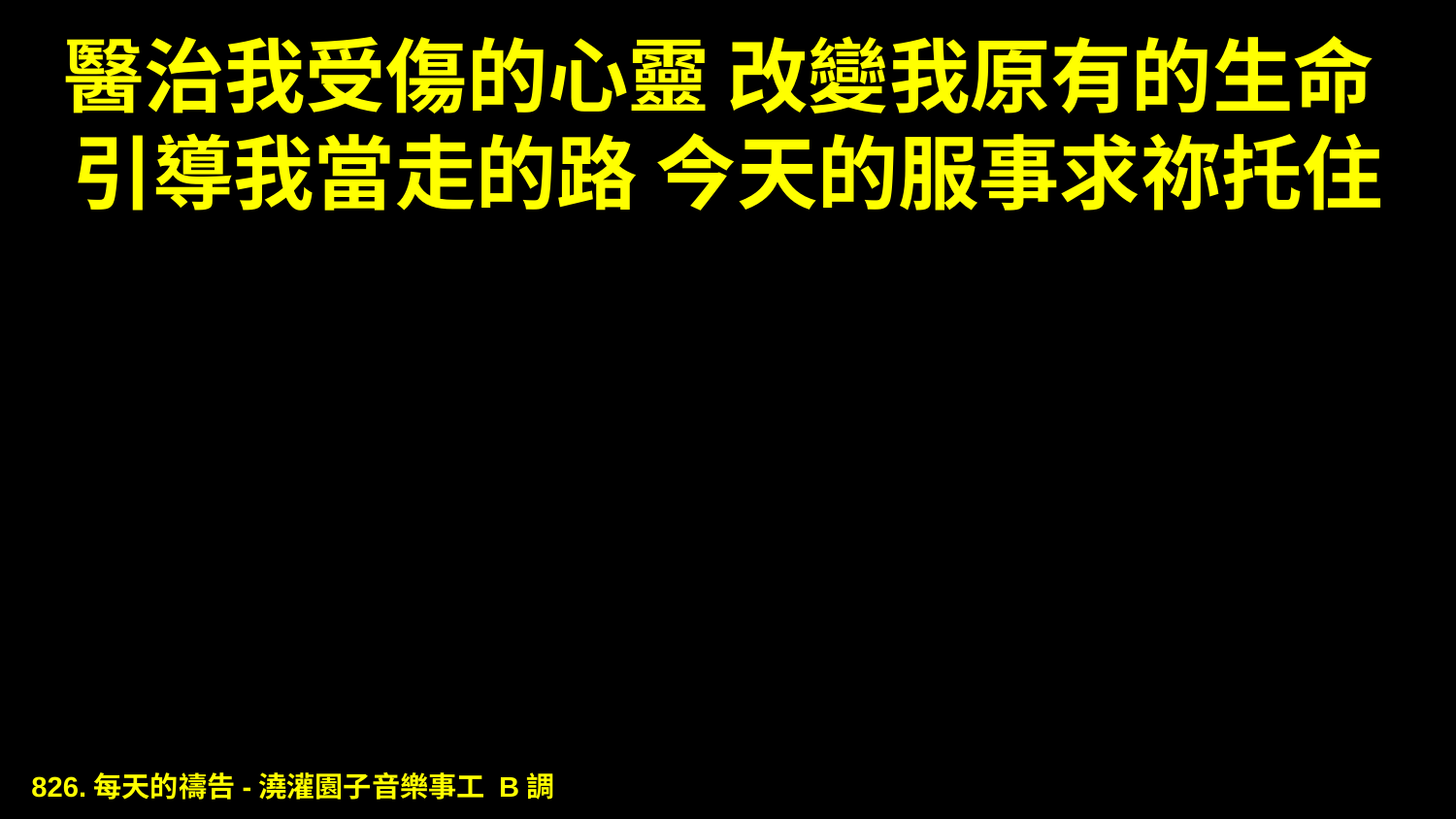

# 醫治我受傷的心靈 改變我原有的生命 引導我當走的路 今天的服事求祢托住
826.每天的禱告-澆灌園子音樂事工 B調